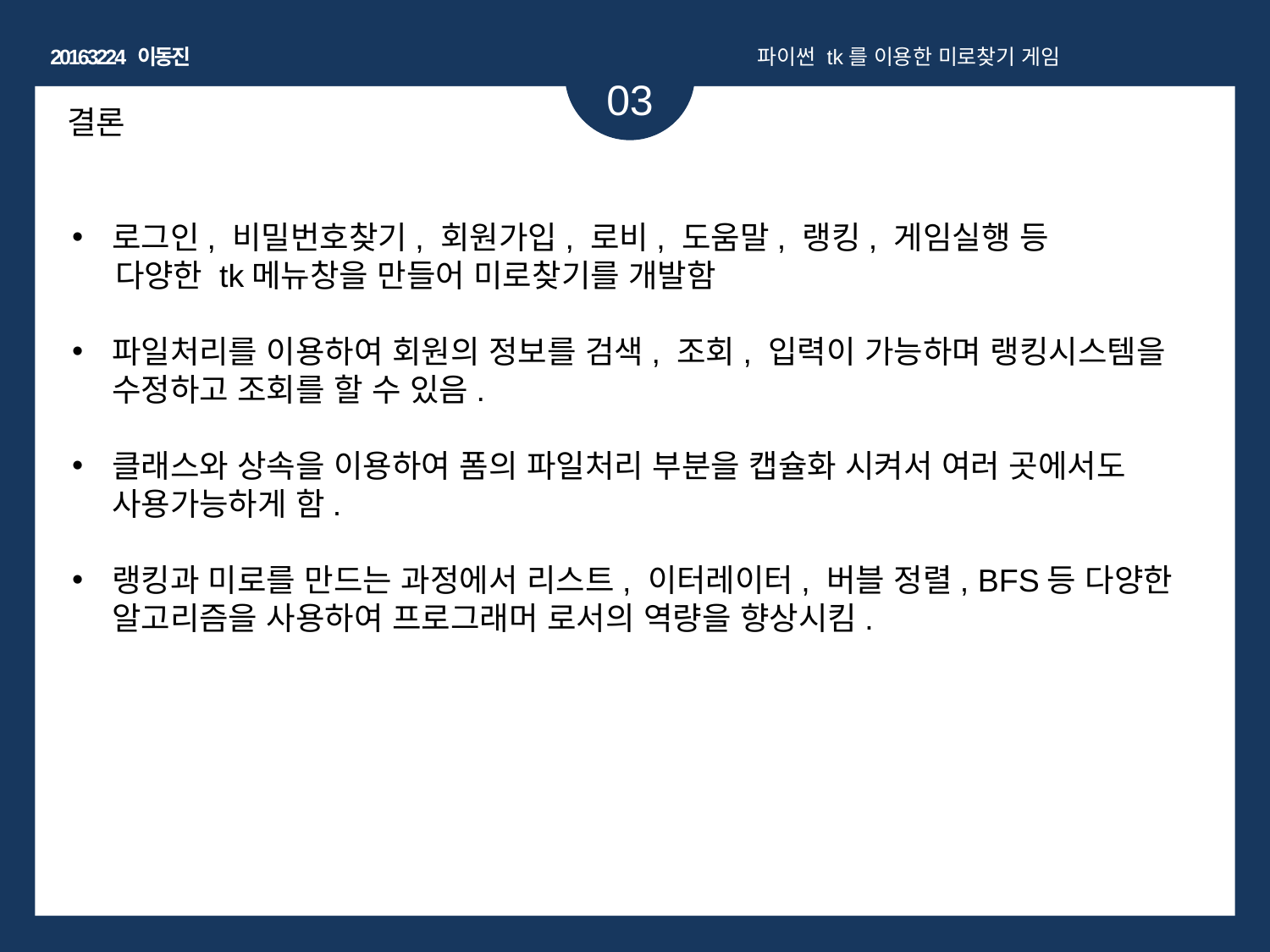

20163224 이동진
파이썬 tk를 이용한 미로찾기 게임
03

결론
로그인, 비밀번호찾기, 회원가입, 로비, 도움말, 랭킹, 게임실행 등
    다양한 tk메뉴창을 만들어 미로찾기를 개발함

파일처리를 이용하여 회원의 정보를 검색, 조회, 입력이 가능하며 랭킹시스템을 수정하고 조회를 할 수 있음.

클래스와 상속을 이용하여 폼의 파일처리 부분을 캡슐화 시켜서 여러 곳에서도 사용가능하게 함.

랭킹과 미로를 만드는 과정에서 리스트, 이터레이터, 버블 정렬, BFS등 다양한 알고리즘을 사용하여 프로그래머 로서의 역량을 향상시킴.